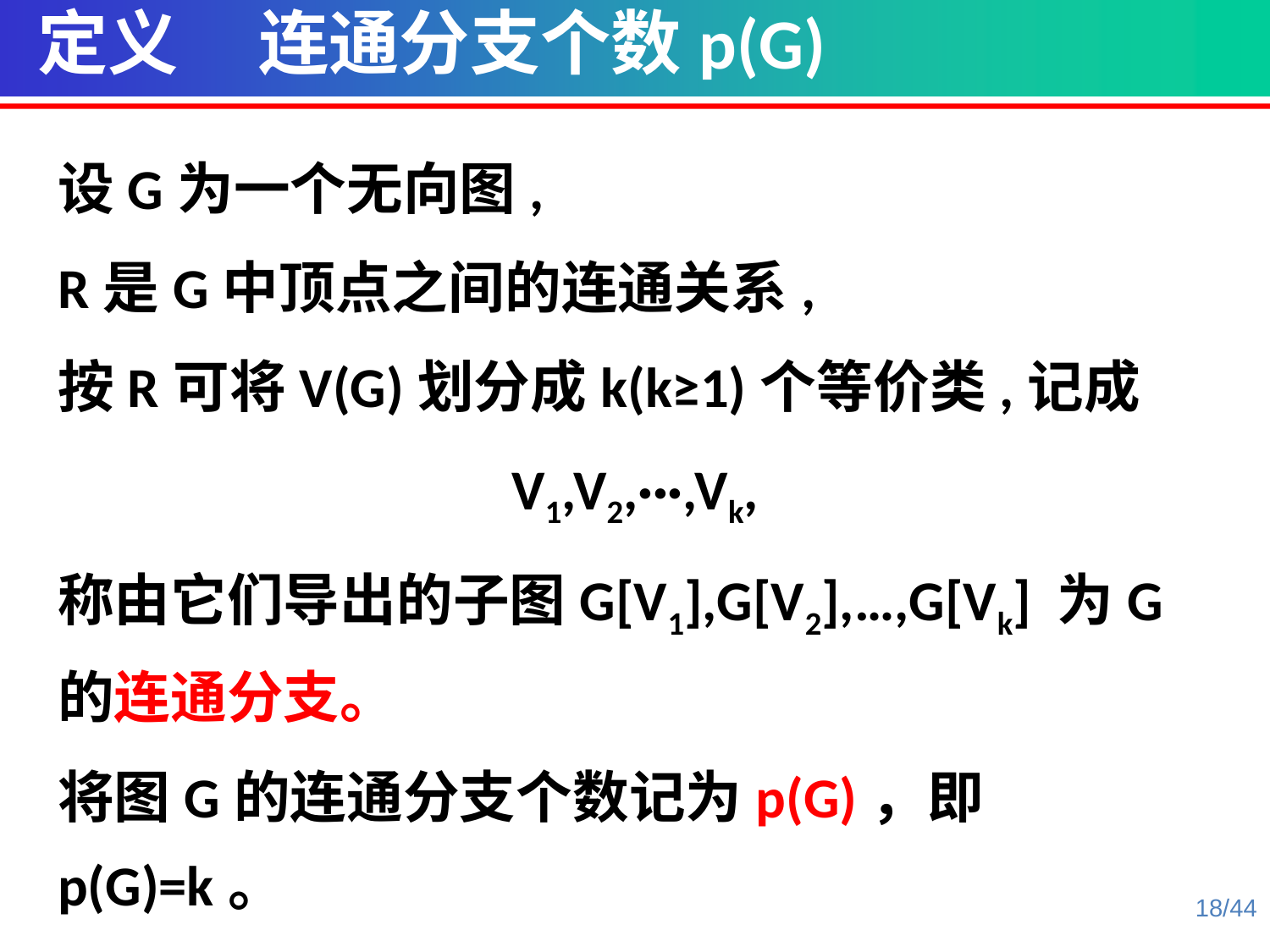

定义     连通分支个数p(G)
设G为一个无向图,
R是G中顶点之间的连通关系,
按R可将V(G)划分成k(k≥1)个等价类,记成
V1,V2,···,Vk,
称由它们导出的子图G[V1],G[V2],…,G[Vk] 为G的连通分支。
将图G的连通分支个数记为p(G)，即p(G)=k。

18/44